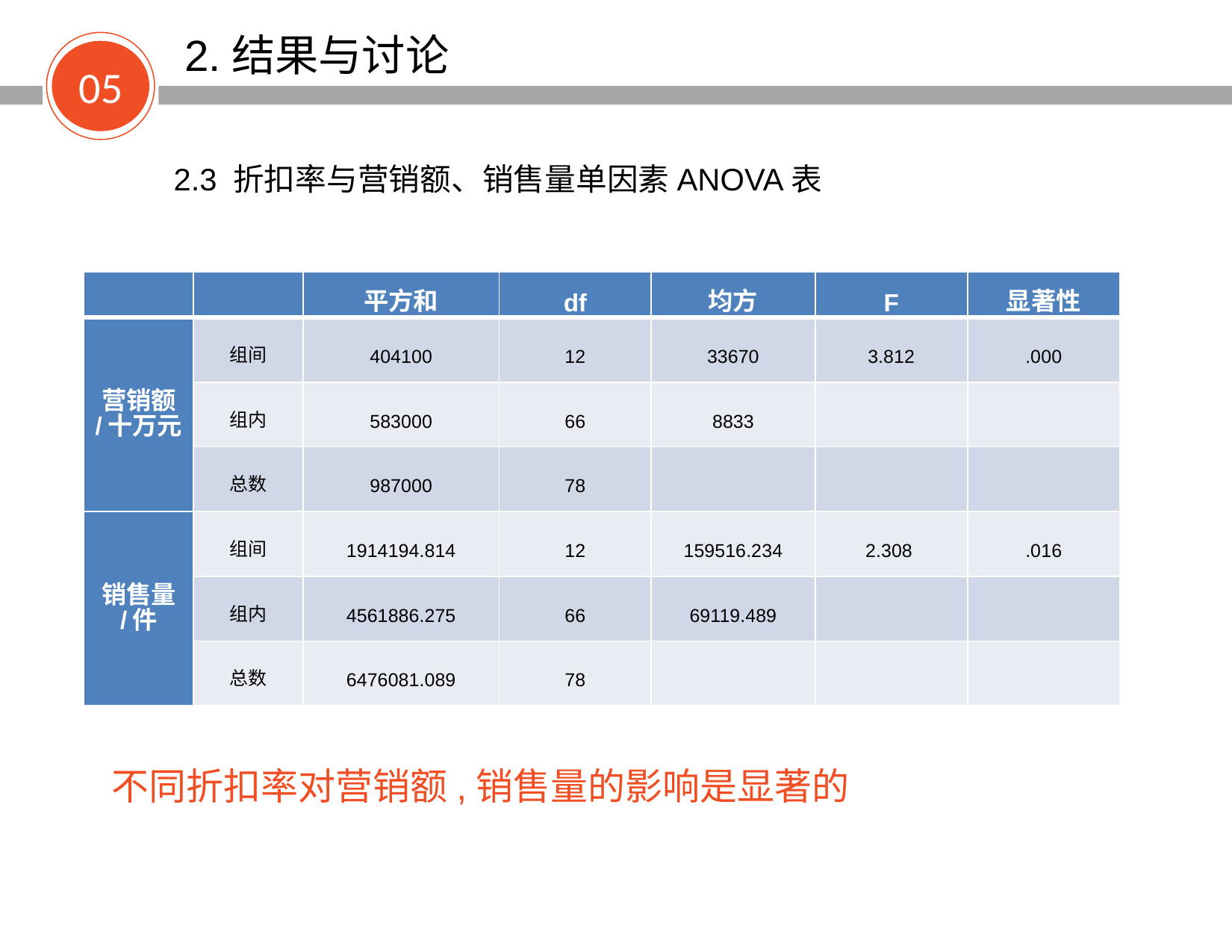

2.结果与讨论

05

2.3 折扣率与营销额、销售量单因素ANOVA表
|  |  | 平方和 | df | 均方 | F | 显著性 |
| --- | --- | --- | --- | --- | --- | --- |
| 营销额 /十万元 | 组间 | 404100 | 12 | 33670 | 3.812 | .000 |
|  | 组内 | 583000 | 66 | 8833 |  |  |
|  | 总数 | 987000 | 78 |  |  |  |
| 销售量 /件 | 组间 | 1914194.814 | 12 | 159516.234 | 2.308 | .016 |
|  | 组内 | 4561886.275 | 66 | 69119.489 |  |  |
|  | 总数 | 6476081.089 | 78 |  |  |  |
不同折扣率对营销额,销售量的影响是显著的